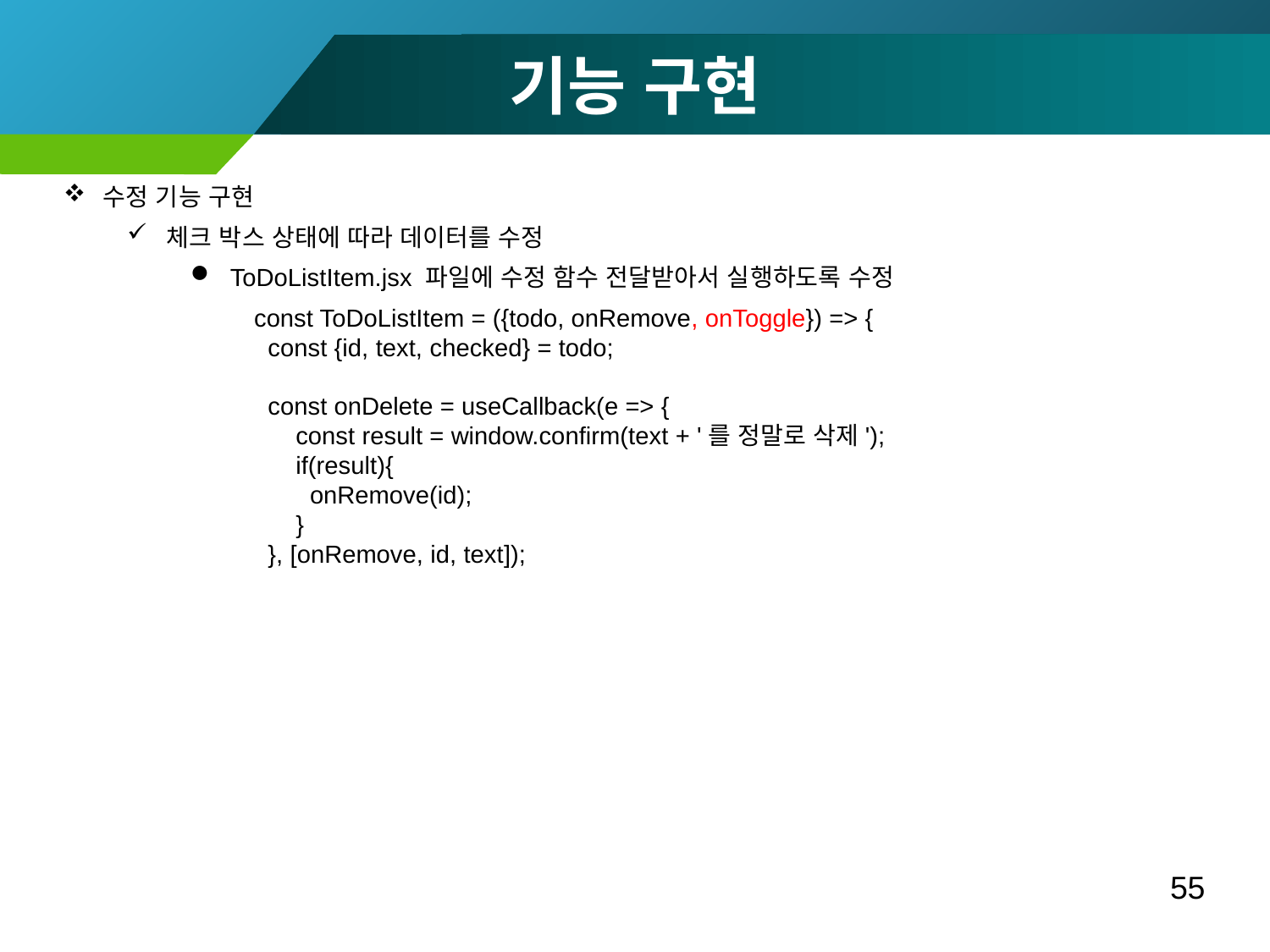

기능 구현
수정 기능 구현
체크 박스 상태에 따라 데이터를 수정
ToDoListItem.jsx 파일에 수정 함수 전달받아서 실행하도록 수정
const ToDoListItem = ({todo, onRemove, onToggle}) => {
  const {id, text, checked} = todo;

  const onDelete = useCallback(e => {
      const result = window.confirm(text + '를 정말로 삭제');
      if(result){
        onRemove(id);
      }
  }, [onRemove, id, text]);
55